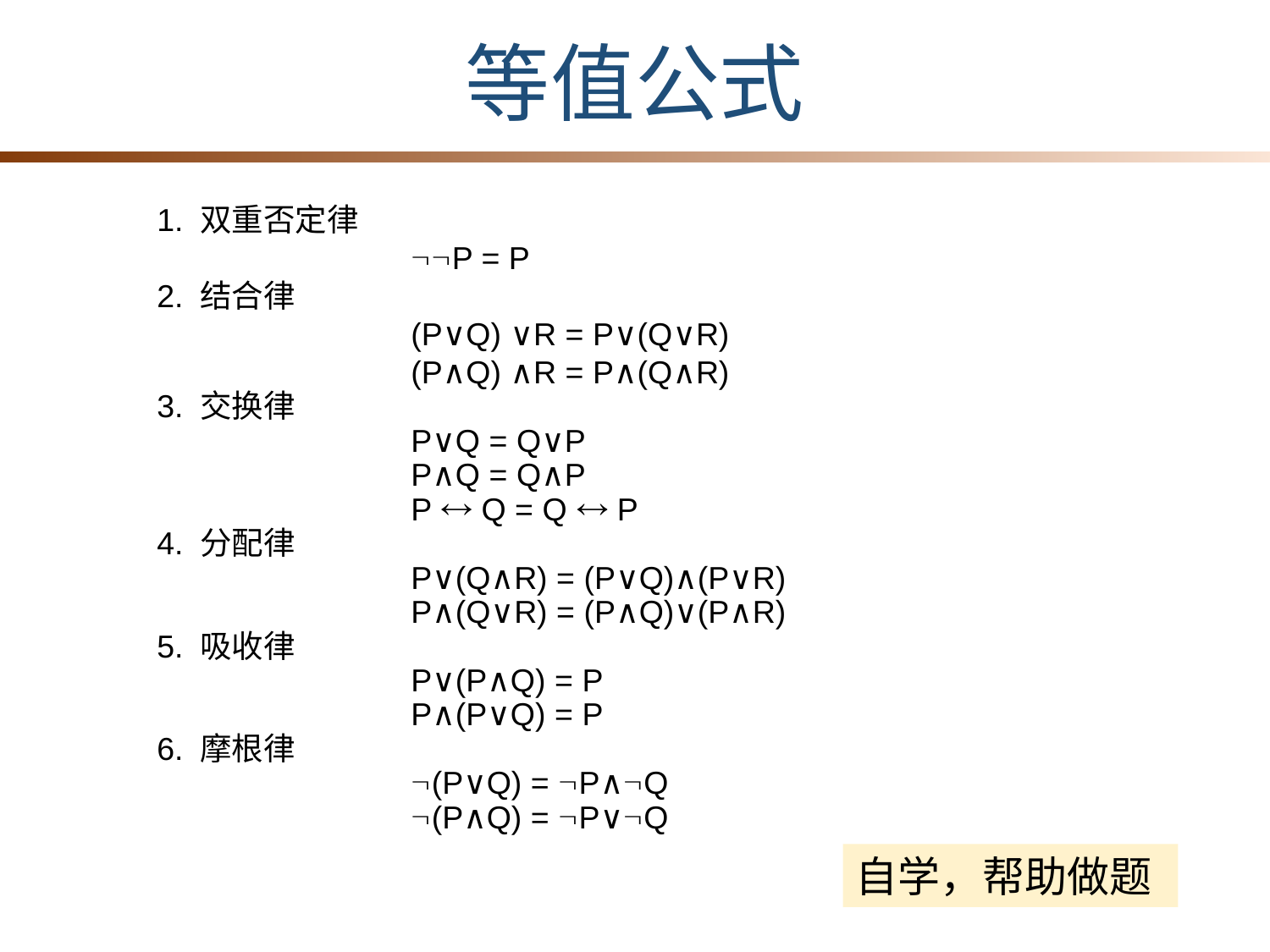

等值公式
1. 双重否定律
		¬¬P = P
2. 结合律
		(P∨Q) ∨R = P∨(Q∨R)
		(P∧Q) ∧R = P∧(Q∧R)
3. 交换律
		P∨Q = Q∨P
		P∧Q = Q∧P
		P ↔ Q = Q ↔ P
4. 分配律
		P∨(Q∧R) = (P∨Q)∧(P∨R)
		P∧(Q∨R) = (P∧Q)∨(P∧R)
5. 吸收律
		P∨(P∧Q) = P
		P∧(P∨Q) = P
6. 摩根律
		¬(P∨Q) = ¬P∧¬Q
		¬(P∧Q) = ¬P∨¬Q

自学，帮助做题